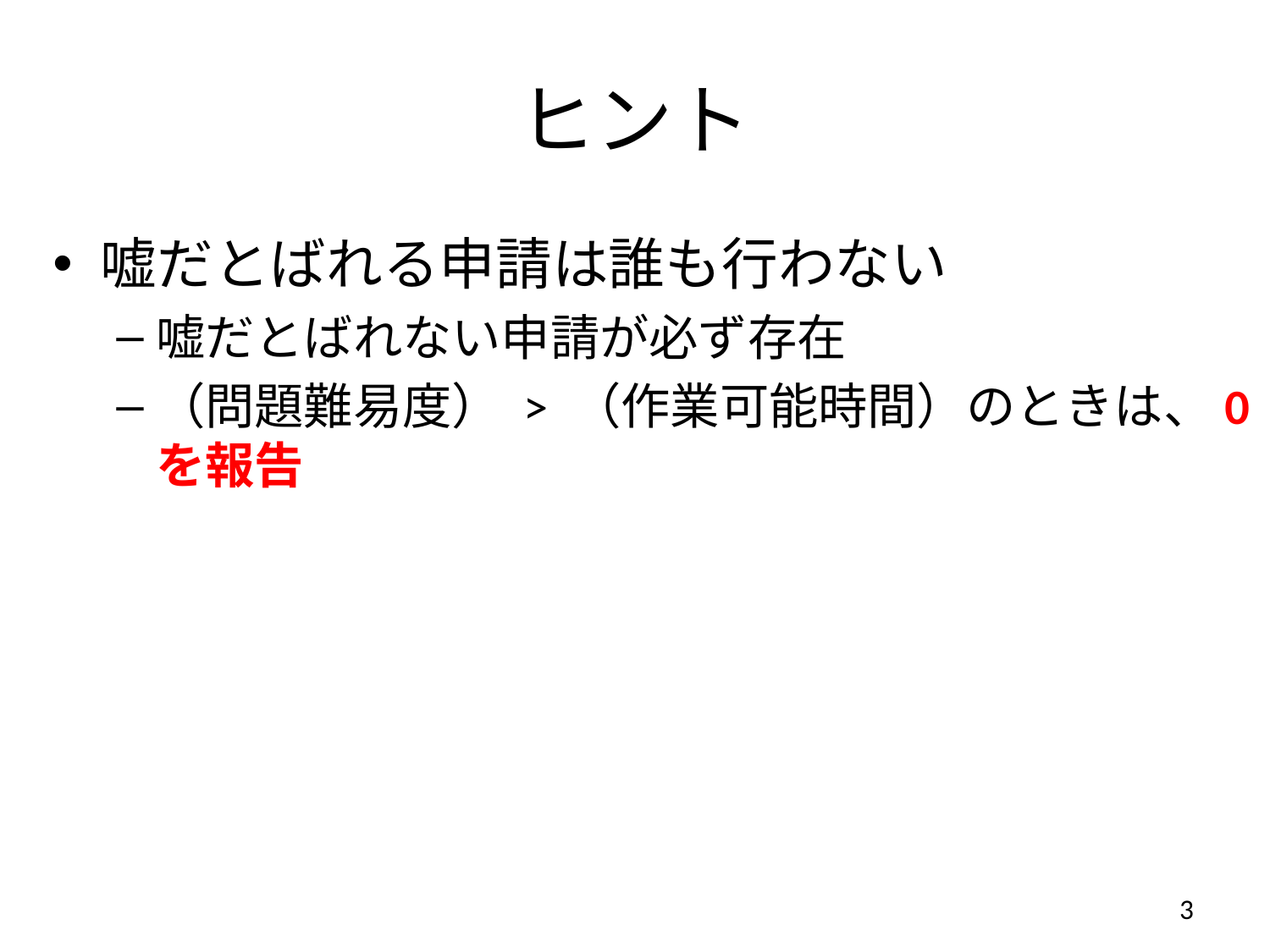

# ヒント
嘘だとばれる申請は誰も行わない
嘘だとばれない申請が必ず存在
（問題難易度） > （作業可能時間）のときは、0を報告
3